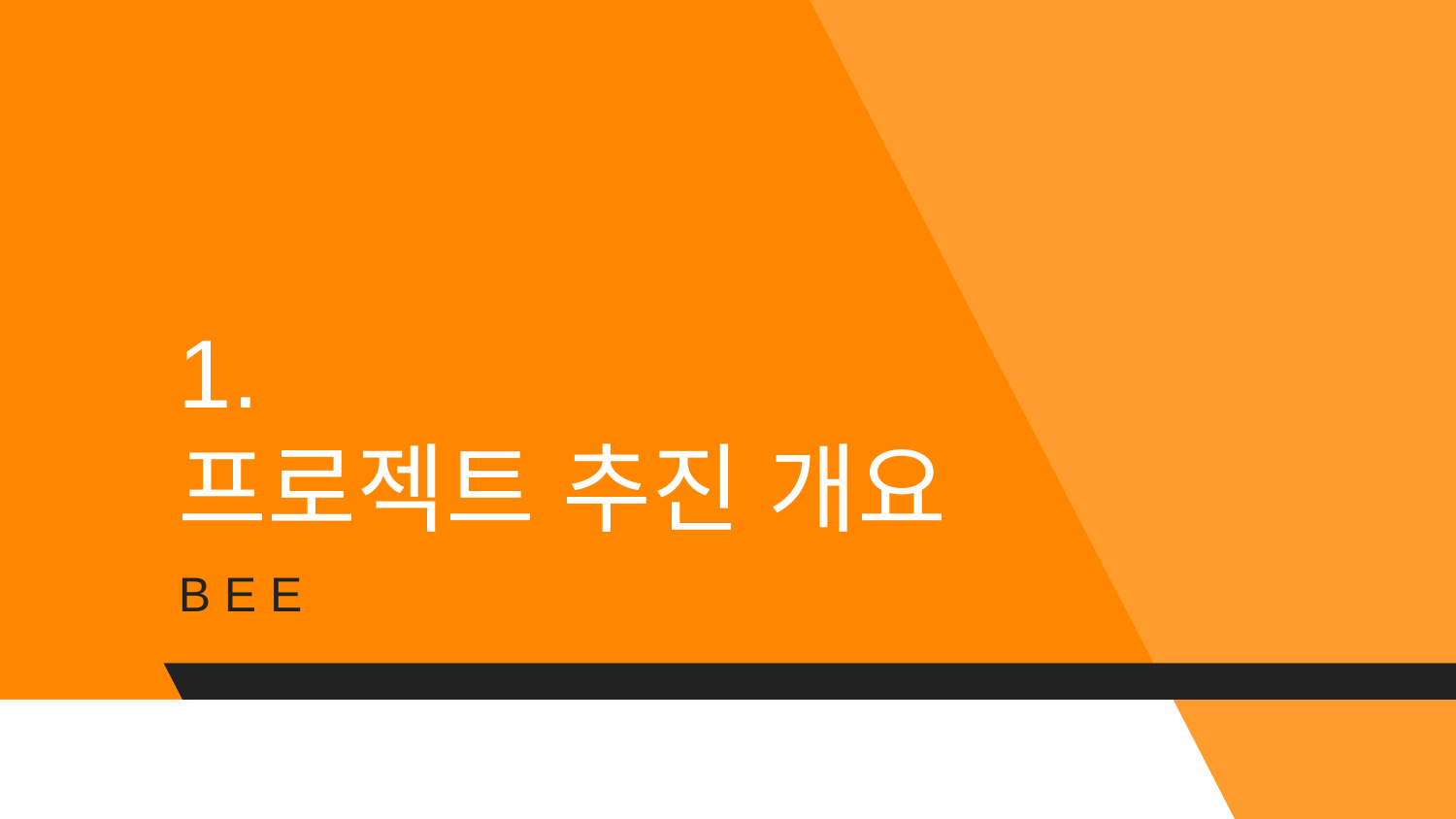

# 1. 프로젝트 추진 개요
B E E